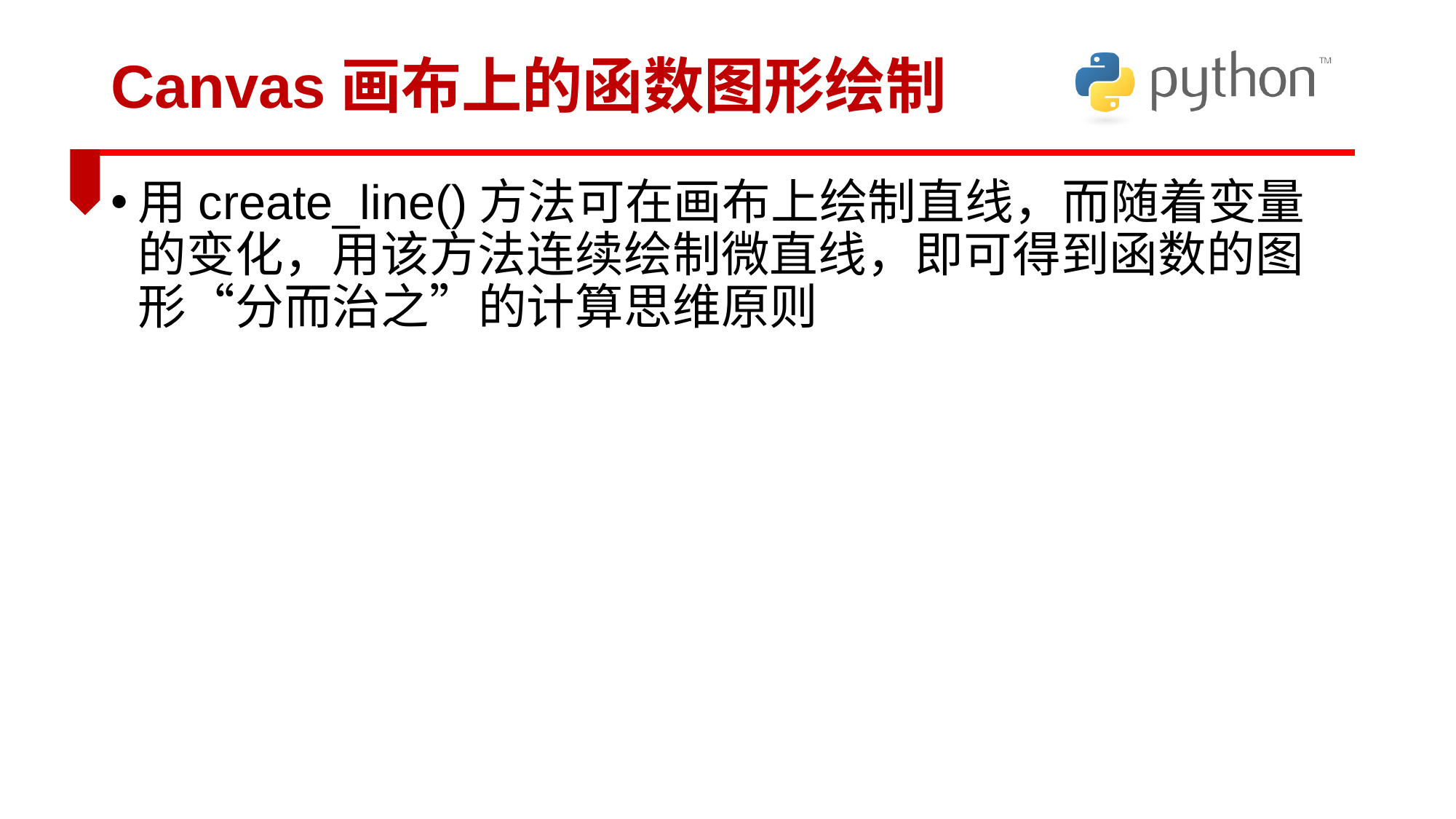

# Canvas画布上的函数图形绘制
用create_line()方法可在画布上绘制直线，而随着变量的变化，用该方法连续绘制微直线，即可得到函数的图形“分而治之”的计算思维原则